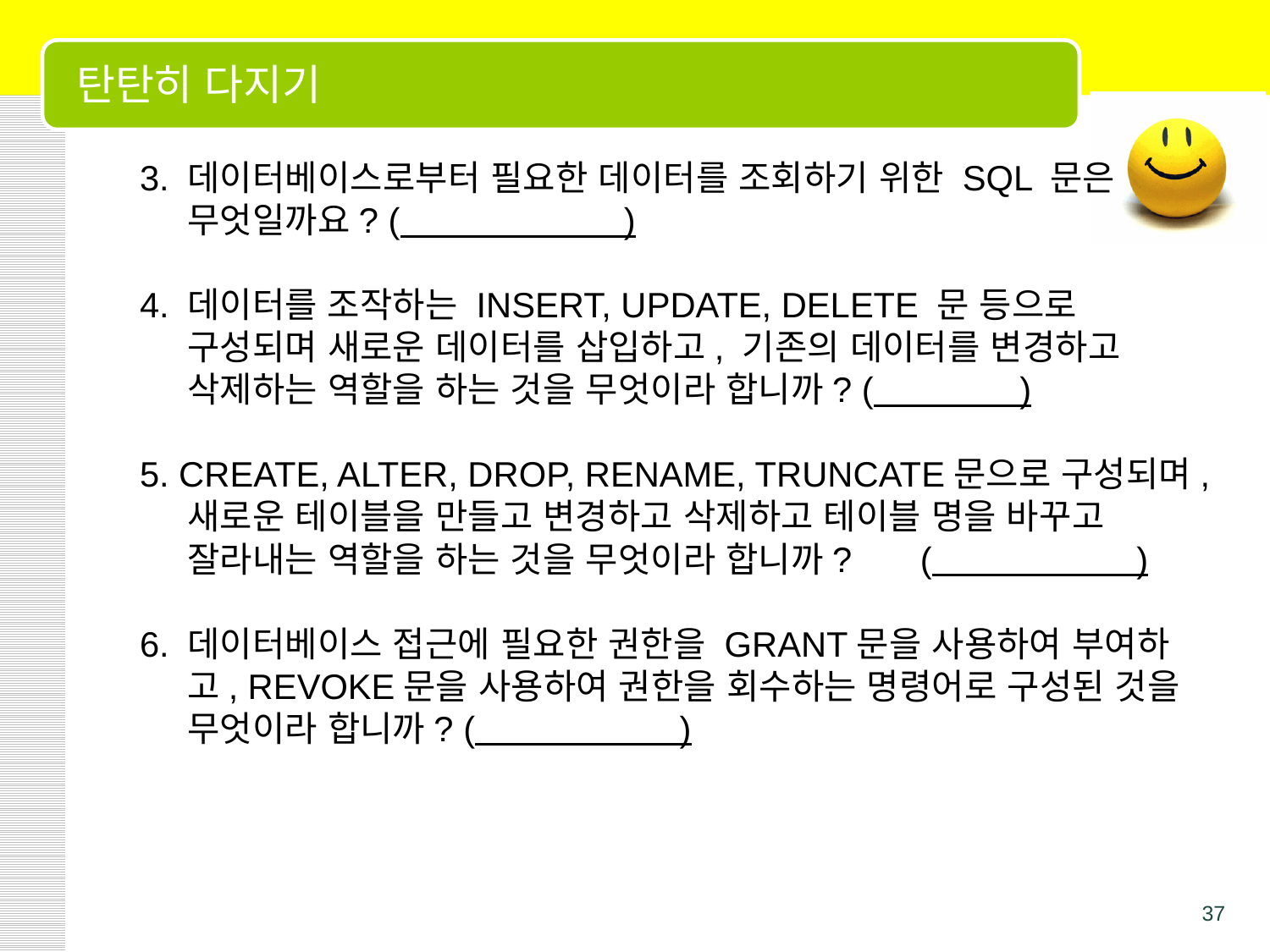

# 탄탄히 다지기
3. 데이터베이스로부터 필요한 데이터를 조회하기 위한 SQL 문은 무엇일까요? (                       )
4. 데이터를 조작하는 INSERT, UPDATE, DELETE 문 등으로 구성되며 새로운 데이터를 삽입하고, 기존의 데이터를 변경하고 삭제하는 역할을 하는 것을 무엇이라 합니까? (               )
5. CREATE, ALTER, DROP, RENAME, TRUNCATE문으로 구성되며, 새로운 테이블을 만들고 변경하고 삭제하고 테이블 명을 바꾸고 잘라내는 역할을 하는 것을 무엇이라 합니까?       (                     )
6. 데이터베이스 접근에 필요한 권한을 GRANT문을 사용하여 부여하고, REVOKE문을 사용하여 권한을 회수하는 명령어로 구성된 것을 무엇이라 합니까? (                     )